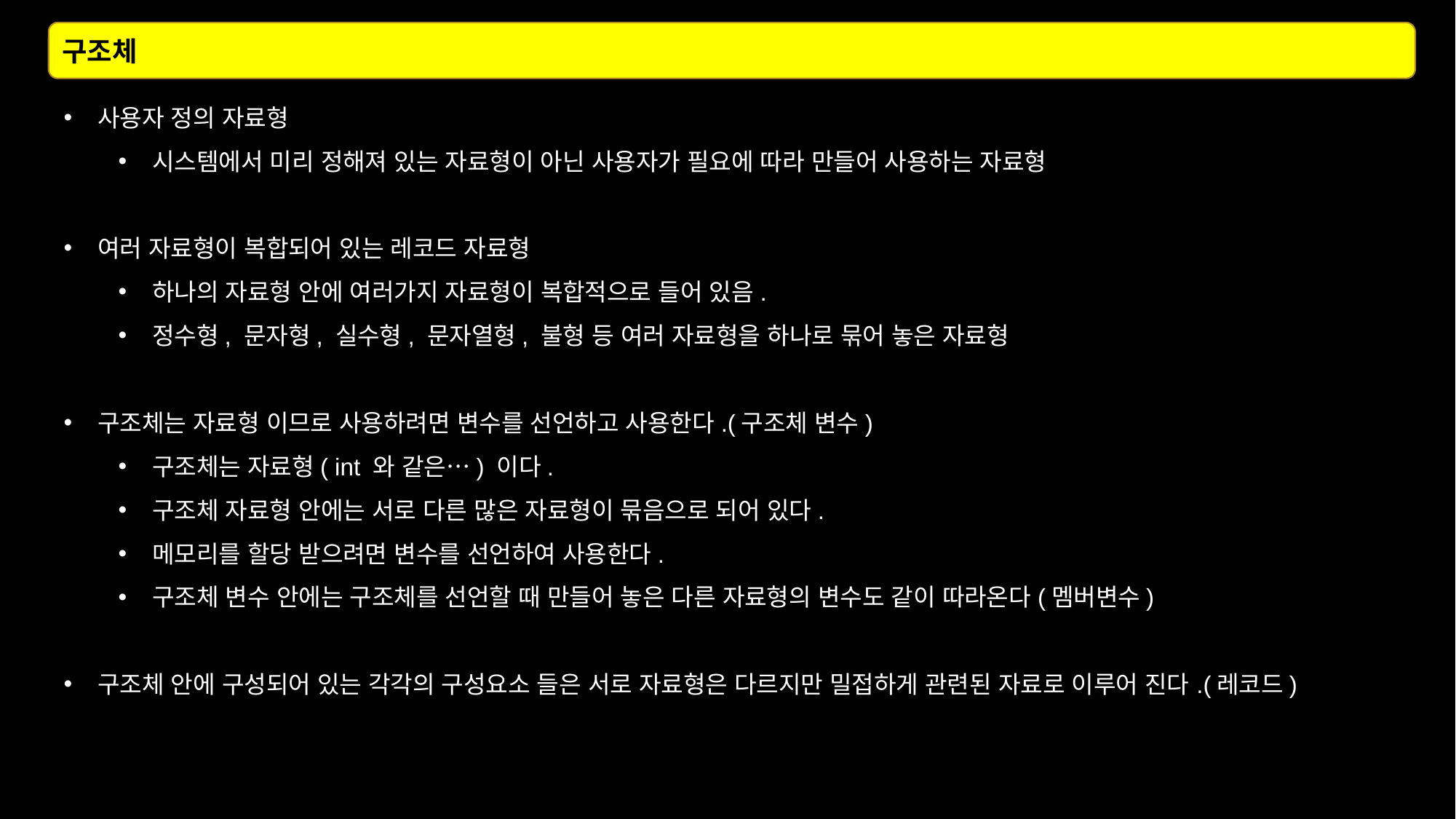

구조체
사용자 정의 자료형
시스템에서 미리 정해져 있는 자료형이 아닌 사용자가 필요에 따라 만들어 사용하는 자료형

여러 자료형이 복합되어 있는 레코드 자료형
하나의 자료형 안에 여러가지 자료형이 복합적으로 들어 있음.
정수형, 문자형, 실수형, 문자열형, 불형 등 여러 자료형을 하나로 묶어 놓은 자료형

구조체는 자료형 이므로 사용하려면 변수를 선언하고 사용한다.(구조체 변수)
구조체는 자료형( int 와 같은…) 이다.
구조체 자료형 안에는 서로 다른 많은 자료형이 묶음으로 되어 있다.
메모리를 할당 받으려면 변수를 선언하여 사용한다.
구조체 변수 안에는 구조체를 선언할 때 만들어 놓은 다른 자료형의 변수도 같이 따라온다(멤버변수)

구조체 안에 구성되어 있는 각각의 구성요소 들은 서로 자료형은 다르지만 밀접하게 관련된 자료로 이루어 진다.(레코드)